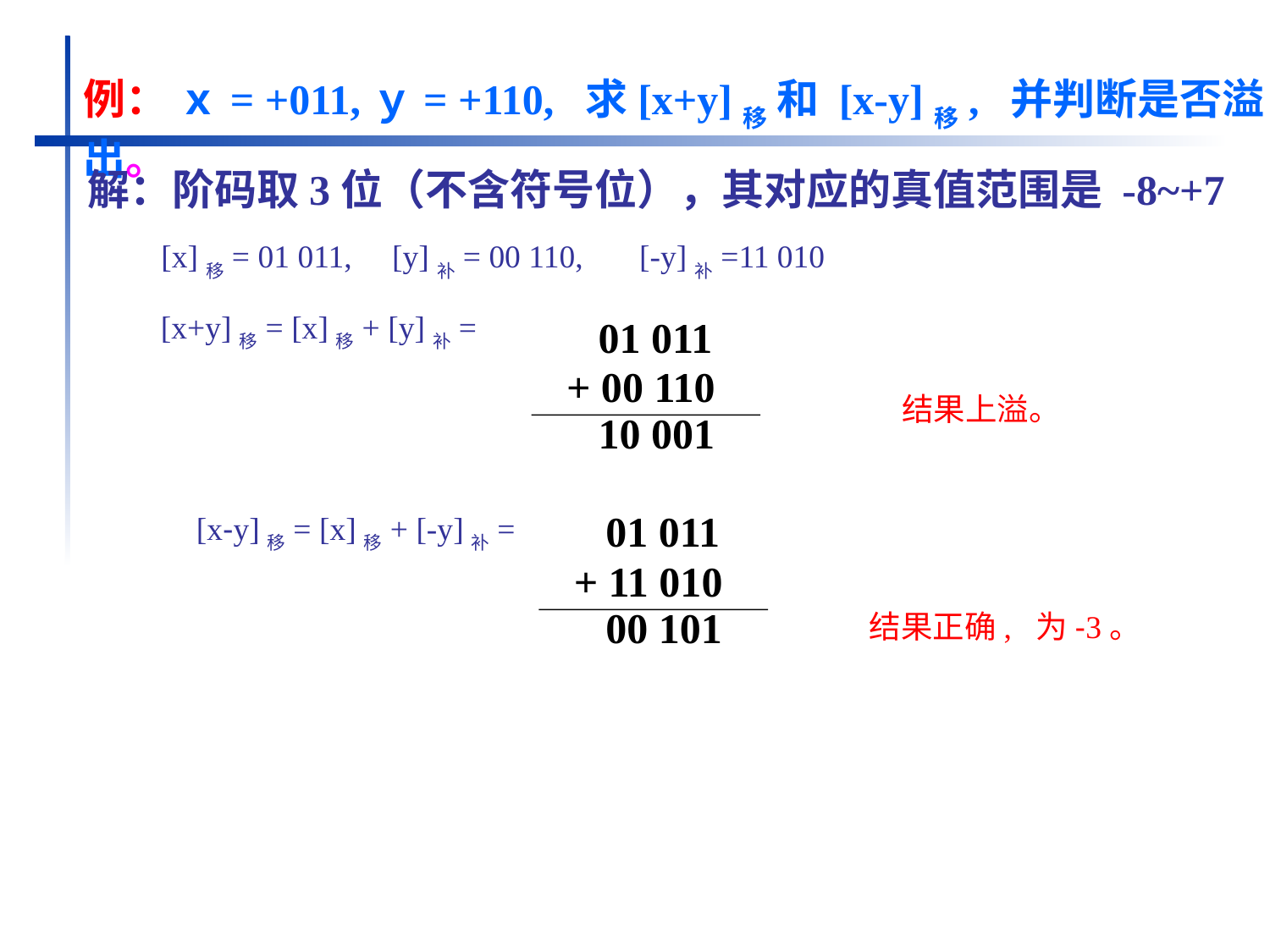

例： ｘ= +011,ｙ= +110,  求[x+y]移 和 [x-y]移,  并判断是否溢出。
解：阶码取3位（不含符号位），其对应的真值范围是 -8~+7
[x]移= 01 011,     [y]补= 00 110,       [-y]补=11 010
[x+y]移= [x]移+ [y]补=
   01 011
+ 00 110
   10 001

结果上溢。
   01 011
+ 11 010
   00 101

[x-y]移= [x]移+ [-y]补=
结果正确,  为-3。